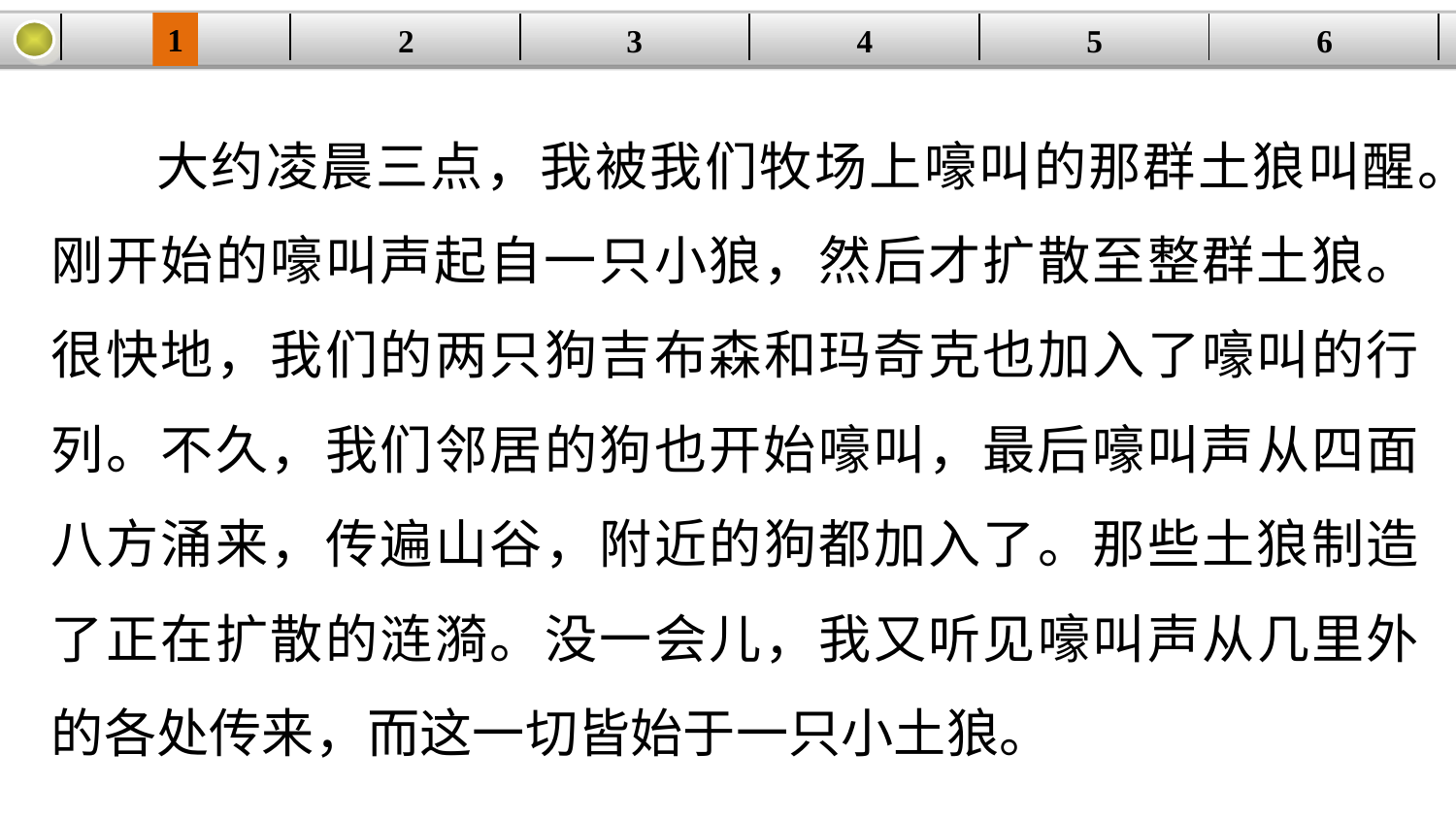

1
2
3
4
|  |  |  |  |  |  |
| --- | --- | --- | --- | --- | --- |
5
6

大约凌晨三点，我被我们牧场上嚎叫的那群土狼叫醒。刚开始的嚎叫声起自一只小狼，然后才扩散至整群土狼。很快地，我们的两只狗吉布森和玛奇克也加入了嚎叫的行列。不久，我们邻居的狗也开始嚎叫，最后嚎叫声从四面八方涌来，传遍山谷，附近的狗都加入了。那些土狼制造了正在扩散的涟漪。没一会儿，我又听见嚎叫声从几里外的各处传来，而这一切皆始于一只小土狼。